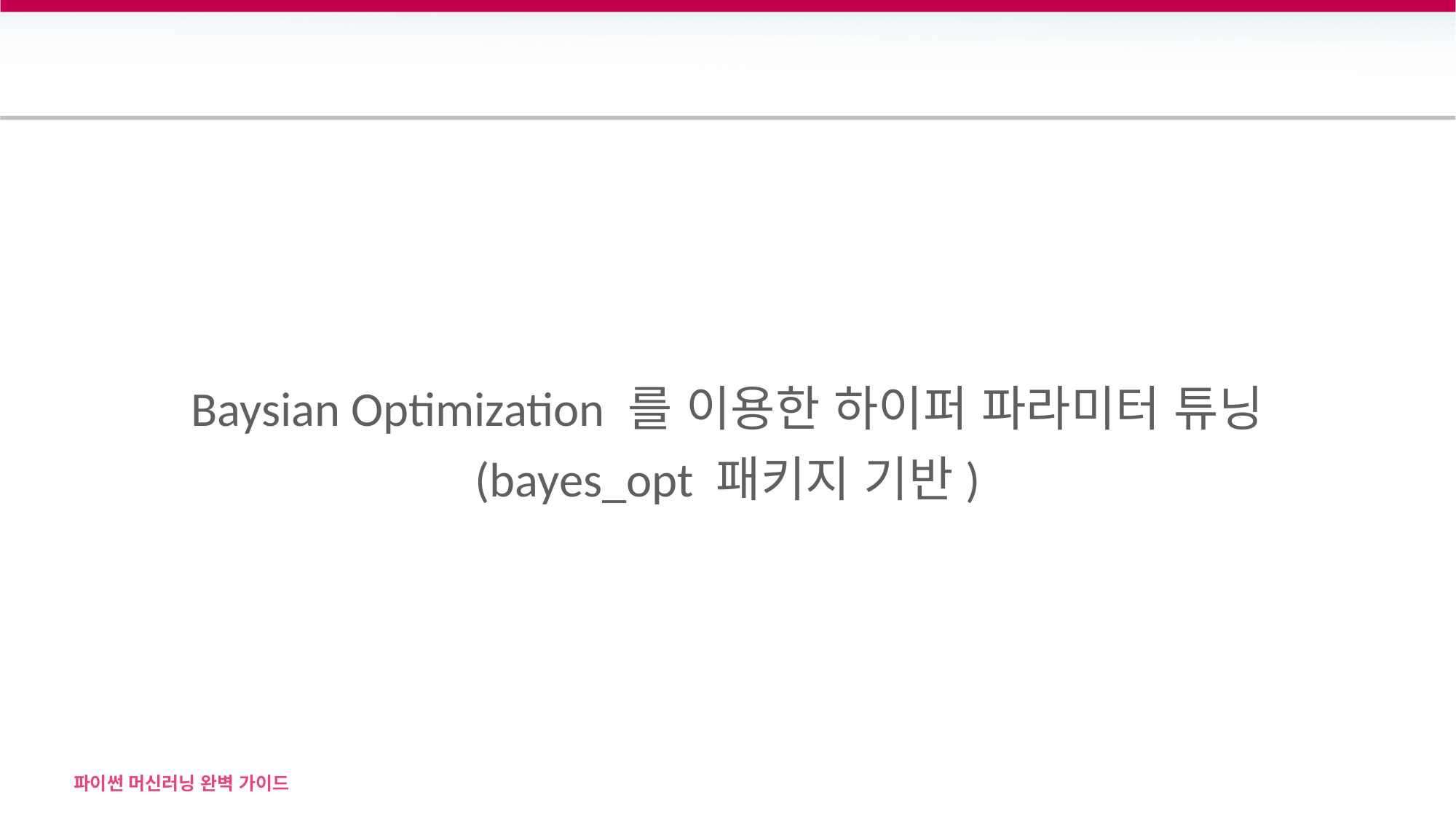

Baysian Optimization 를 이용한 하이퍼 파라미터 튜닝
(bayes_opt 패키지 기반)